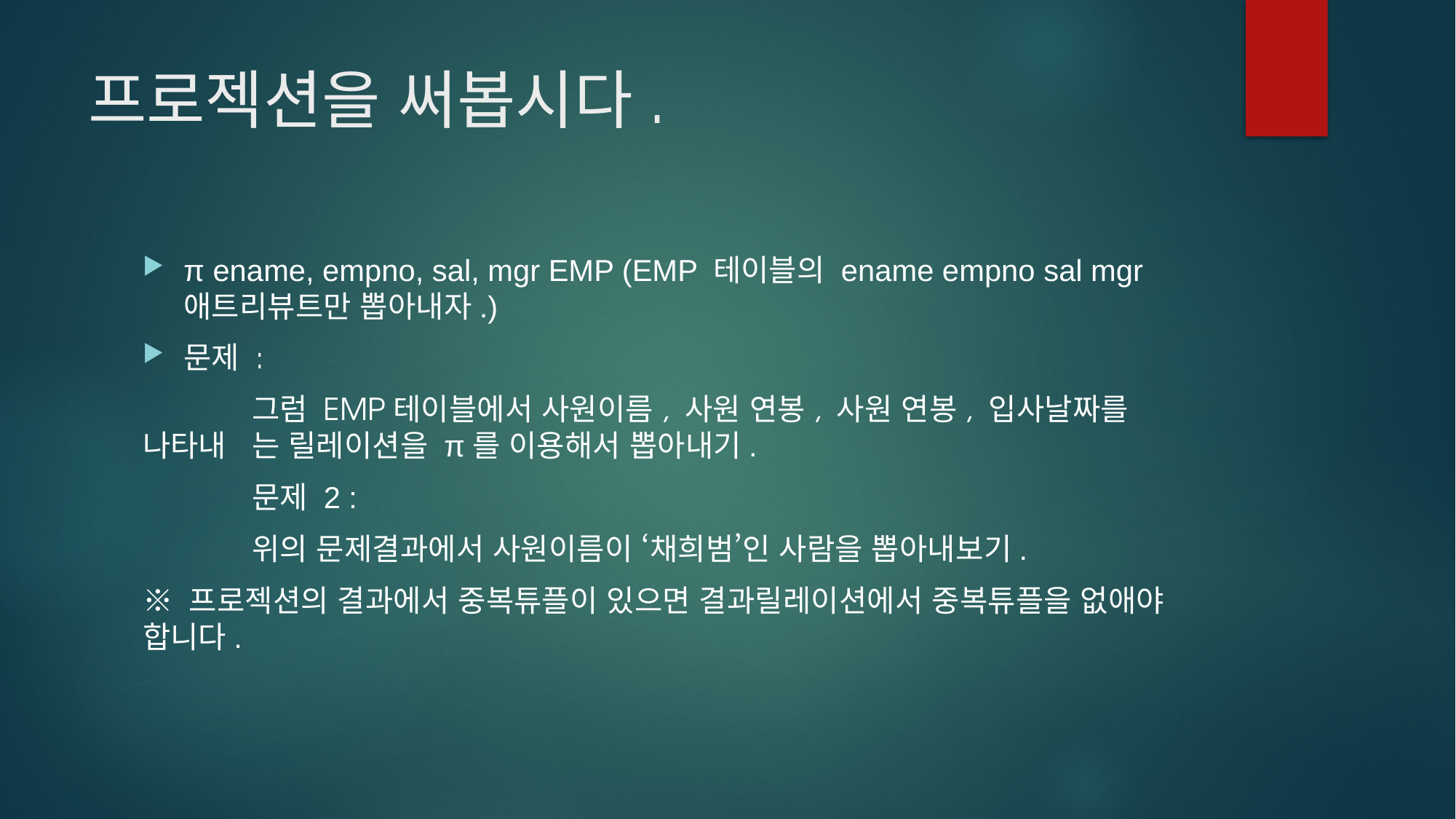

# 프로젝션을 써봅시다.
π ename, empno, sal, mgr EMP (EMP 테이블의 ename empno sal mgr 애트리뷰트만 뽑아내자.)
문제 :
	그럼 EMP테이블에서 사원이름, 사원 연봉, 사원 연봉, 입사날짜를 나타내	는 릴레이션을 π를 이용해서 뽑아내기.
	문제 2 :
	위의 문제결과에서 사원이름이 ‘채희범’인 사람을 뽑아내보기.
※ 프로젝션의 결과에서 중복튜플이 있으면 결과릴레이션에서 중복튜플을 없애야 합니다.